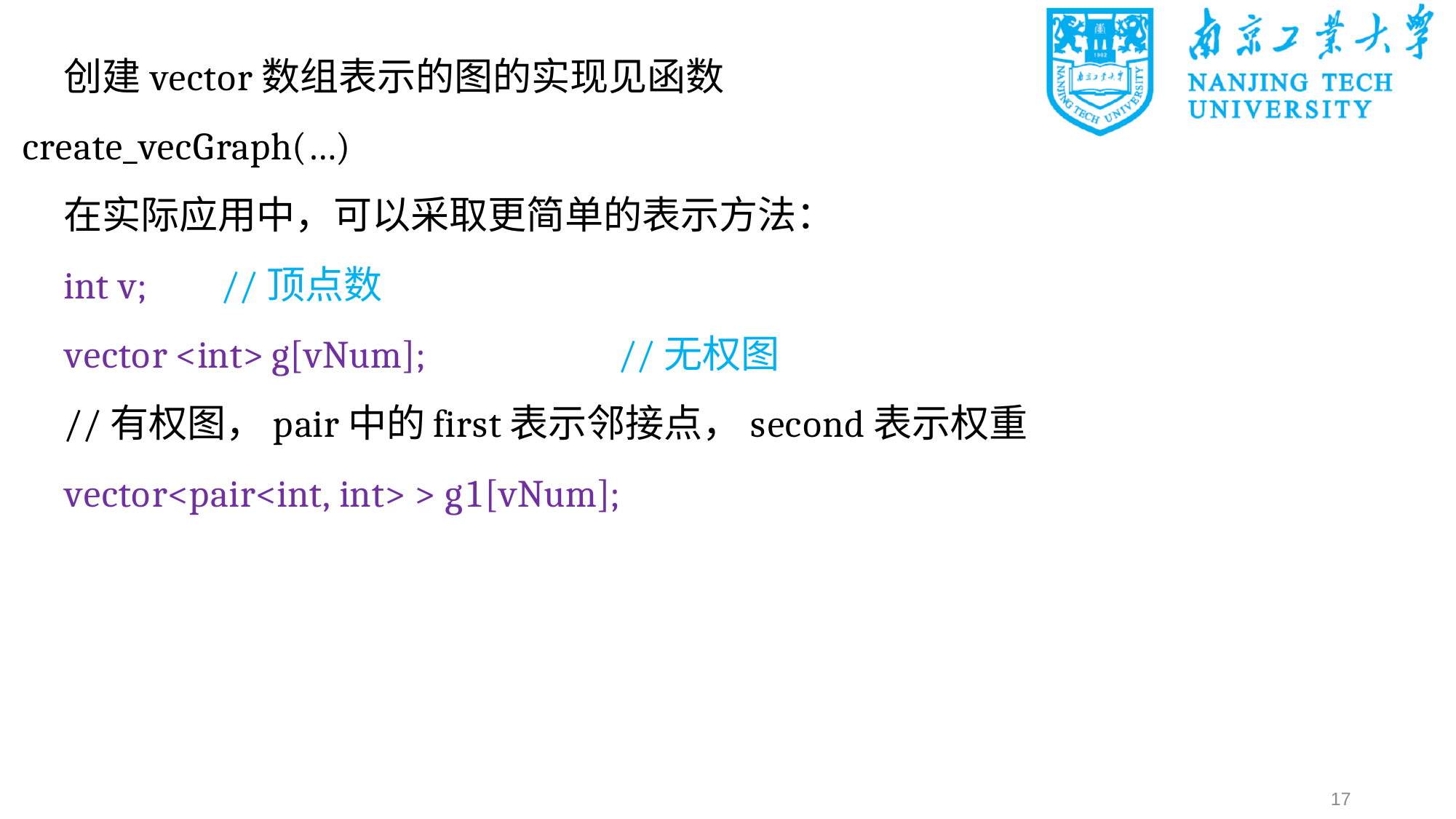

创建vector数组表示的图的实现见函数create_vecGraph(…)
在实际应用中，可以采取更简单的表示方法：
int v;					//顶点数
vector <int> g[vNum];			//无权图
//有权图，pair中的first表示邻接点，second表示权重
vector<pair<int, int> > g1[vNum];
17